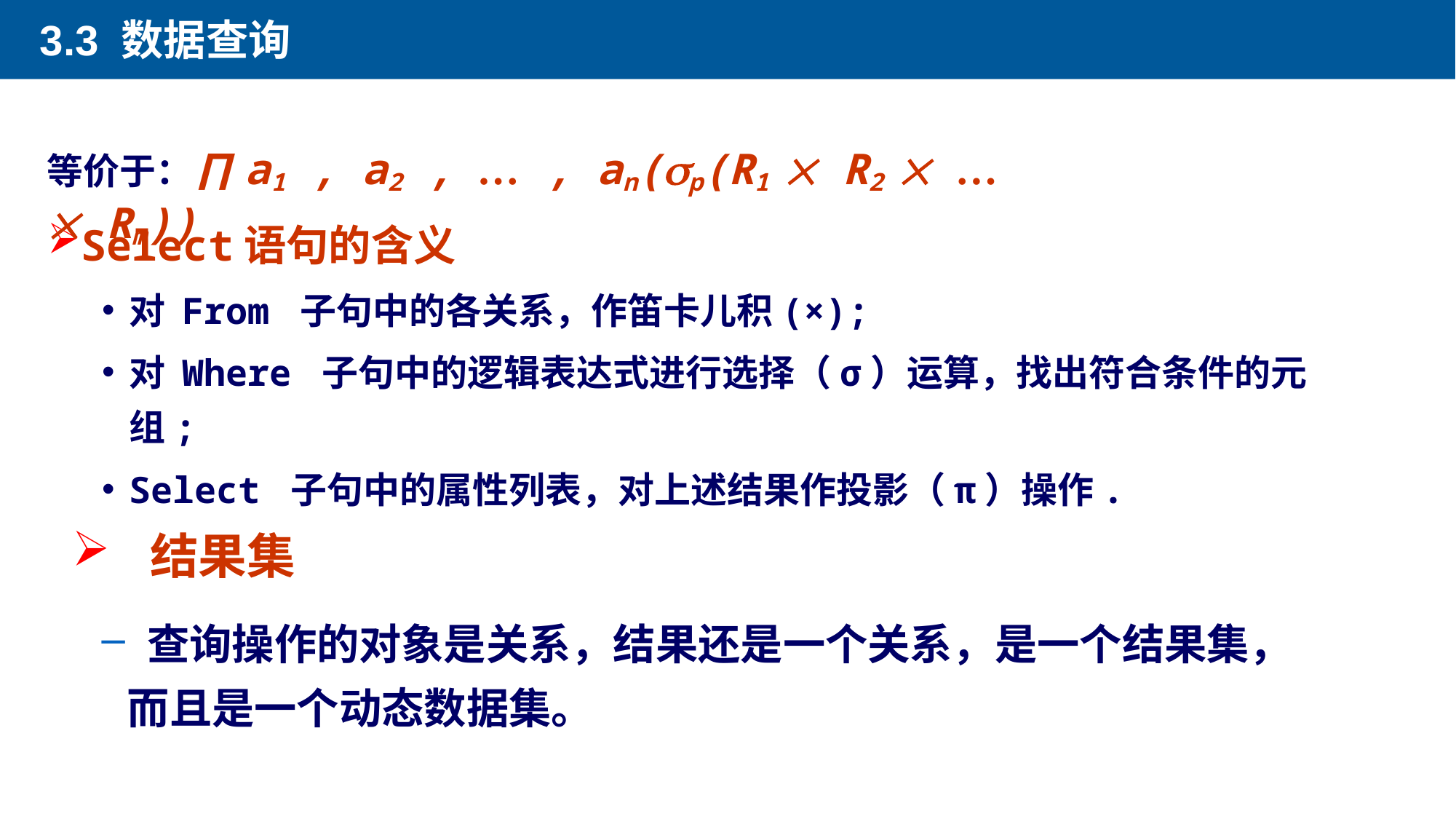

3.3 数据查询
等价于：∏a1 , a2 , … , an(σp(R1 × R2 × … × Rm))
Select语句的含义
对 From 子句中的各关系，作笛卡儿积(×);
对 Where 子句中的逻辑表达式进行选择（σ）运算，找出符合条件的元组;
Select 子句中的属性列表，对上述结果作投影（π）操作.
 结果集
 查询操作的对象是关系，结果还是一个关系，是一个结果集，而且是一个动态数据集。